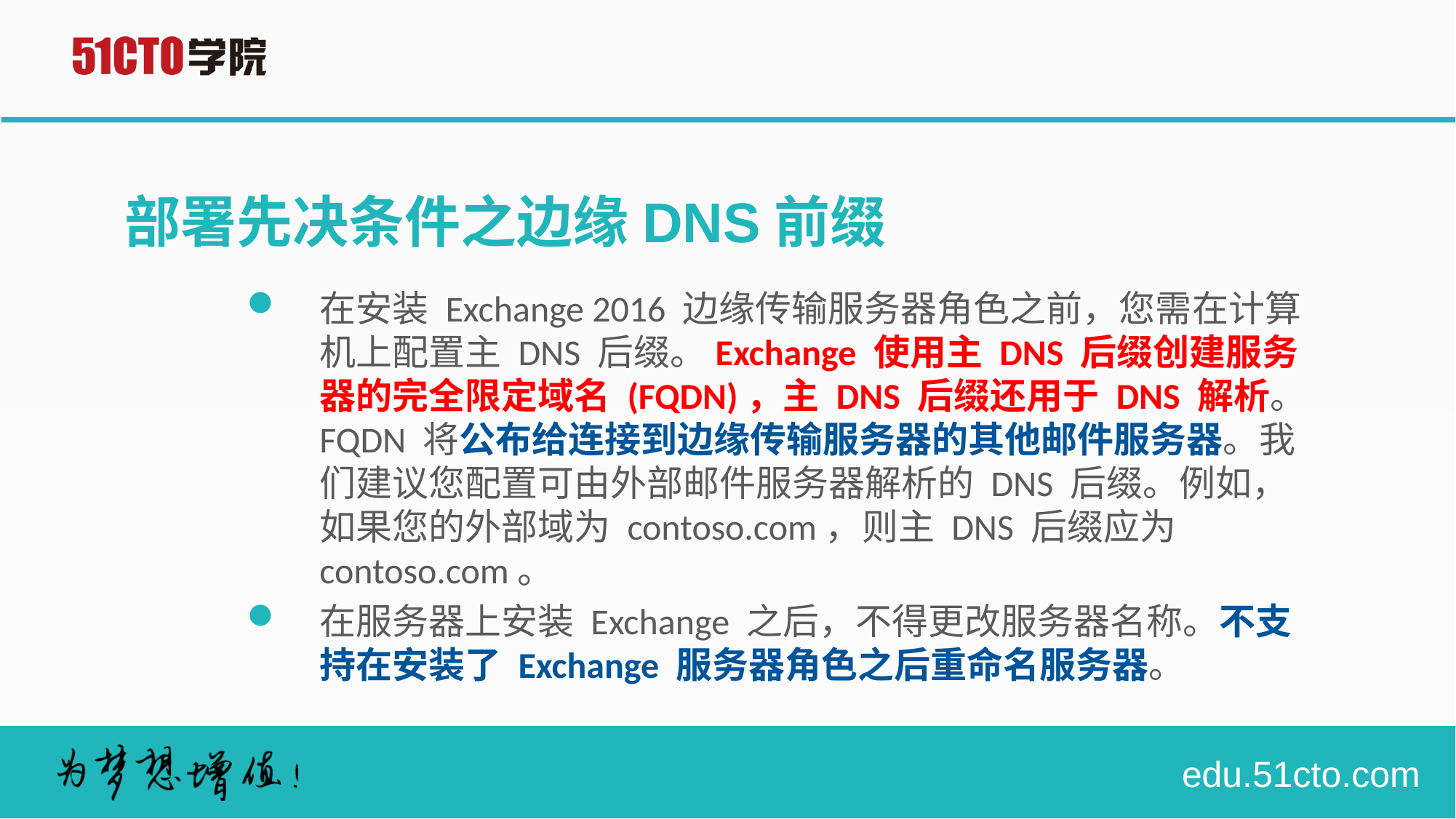

# 部署先决条件之边缘DNS前缀
在安装 Exchange 2016 边缘传输服务器角色之前，您需在计算机上配置主 DNS 后缀。Exchange 使用主 DNS 后缀创建服务器的完全限定域名 (FQDN)，主 DNS 后缀还用于 DNS 解析。FQDN 将公布给连接到边缘传输服务器的其他邮件服务器。我们建议您配置可由外部邮件服务器解析的 DNS 后缀。例如，如果您的外部域为 contoso.com，则主 DNS 后缀应为 contoso.com。
在服务器上安装 Exchange 之后，不得更改服务器名称。不支持在安装了 Exchange 服务器角色之后重命名服务器。